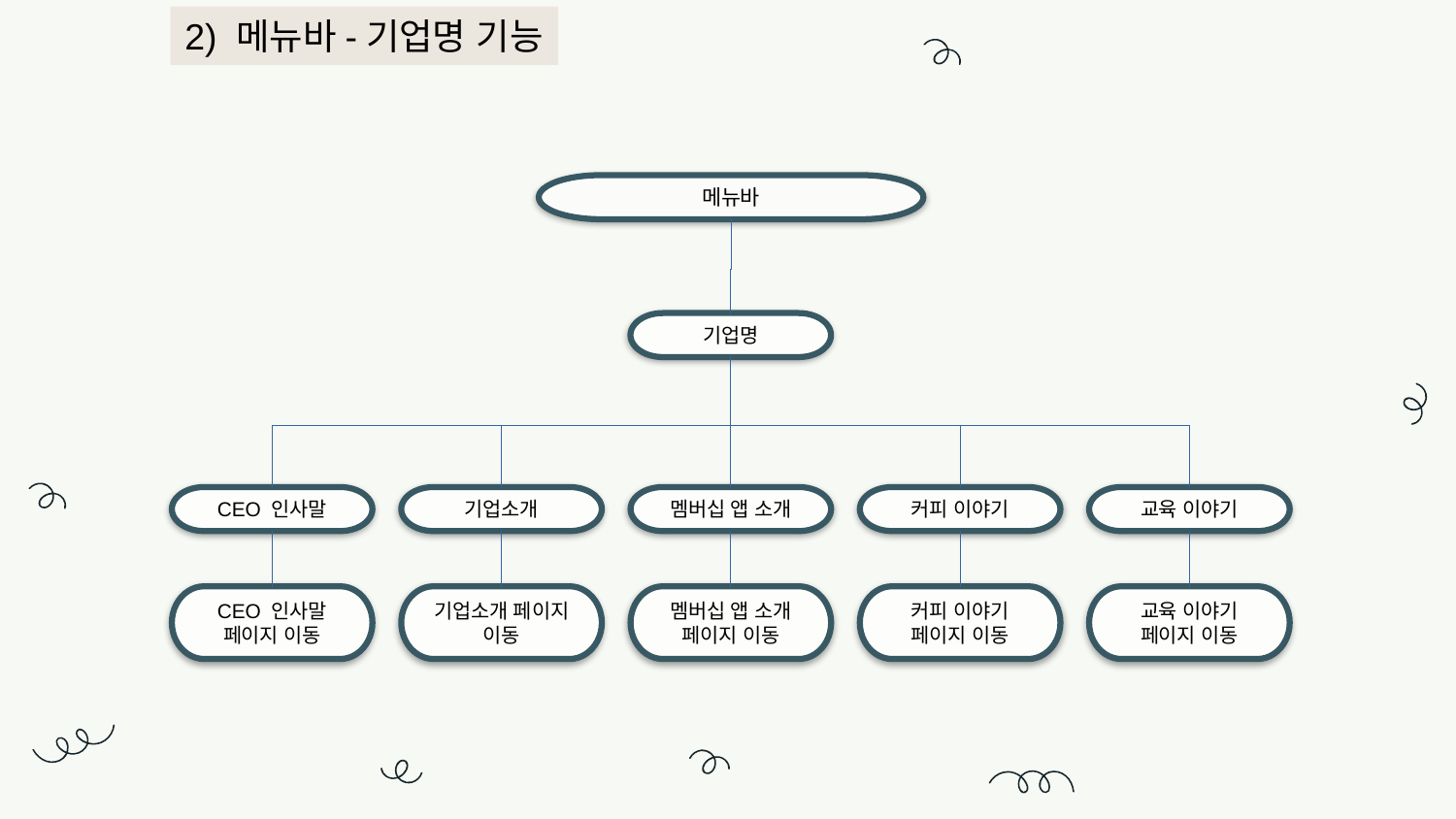

2) 메뉴바-기업명 기능
메뉴바
기업명
CEO 인사말
기업소개
멤버십 앱 소개
커피 이야기
교육 이야기
CEO 인사말 페이지 이동
기업소개 페이지 이동
멤버십 앱 소개 페이지 이동
커피 이야기
페이지 이동
교육 이야기
페이지 이동